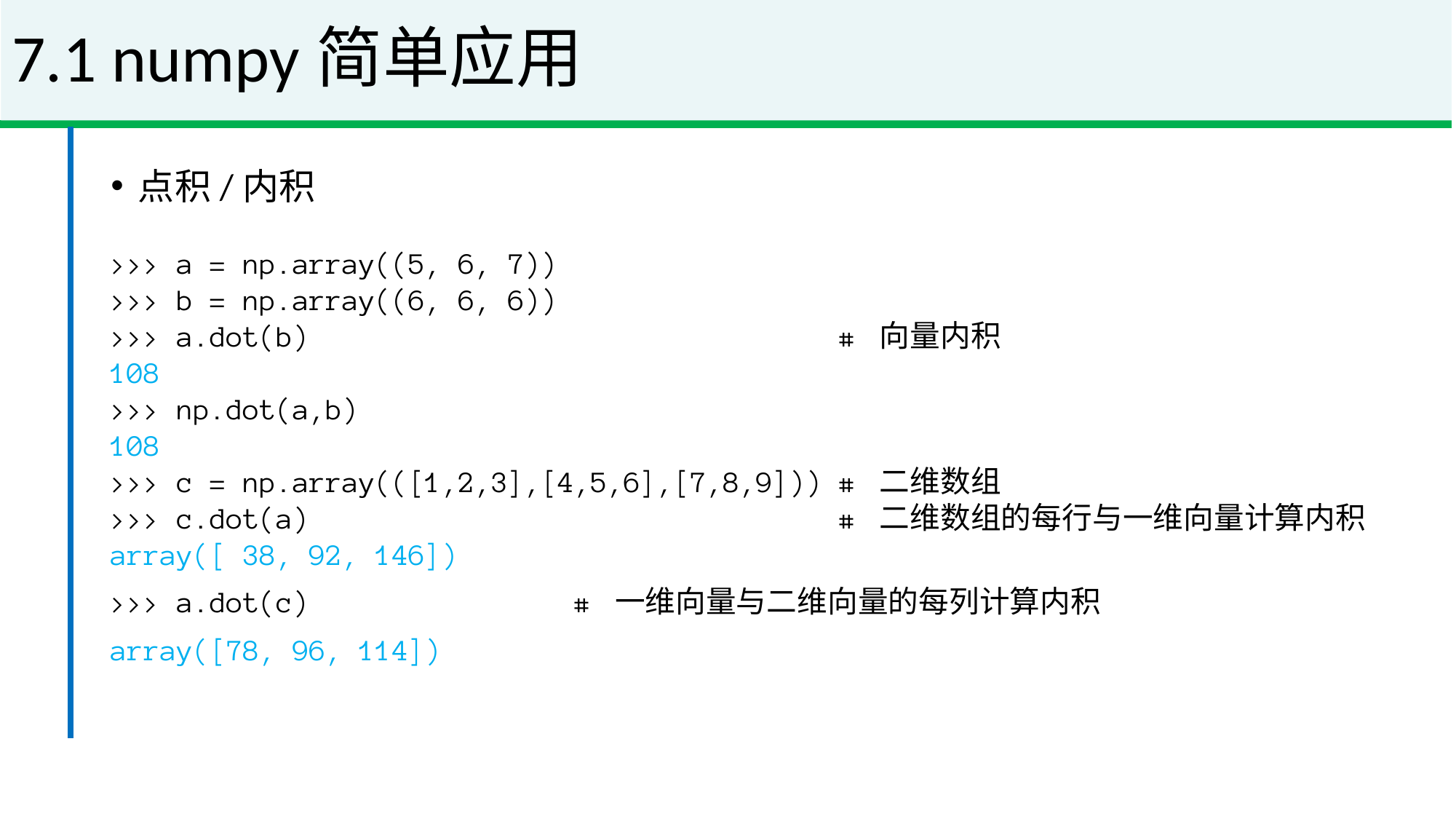

# 7.1 numpy简单应用
点积/内积

>>> a = np.array((5, 6, 7))
>>> b = np.array((6, 6, 6))
>>> a.dot(b)                                # 向量内积
108
>>> np.dot(a,b)
108
>>> c = np.array(([1,2,3],[4,5,6],[7,8,9])) # 二维数组
>>> c.dot(a)                                # 二维数组的每行与一维向量计算内积
array([ 38, 92, 146])
>>> a.dot(c)                # 一维向量与二维向量的每列计算内积
array([78, 96, 114])